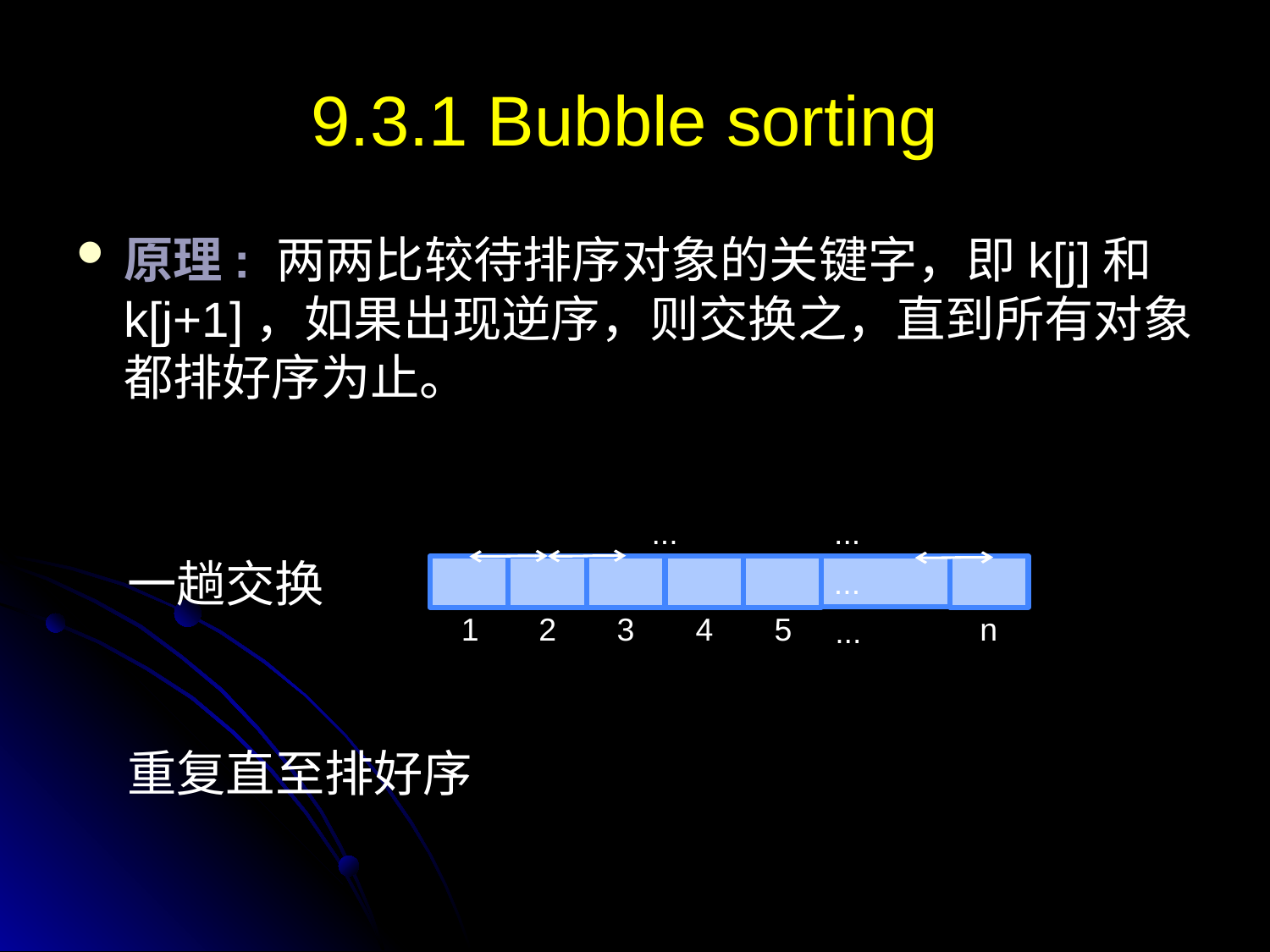

# 9.3.1 Bubble sorting

原理: 两两比较待排序对象的关键字，即k[j]和k[j+1]，如果出现逆序，则交换之，直到所有对象都排好序为止。

...
...
一趟交换

...

1
2
3
4
5
n
...
重复直至排好序